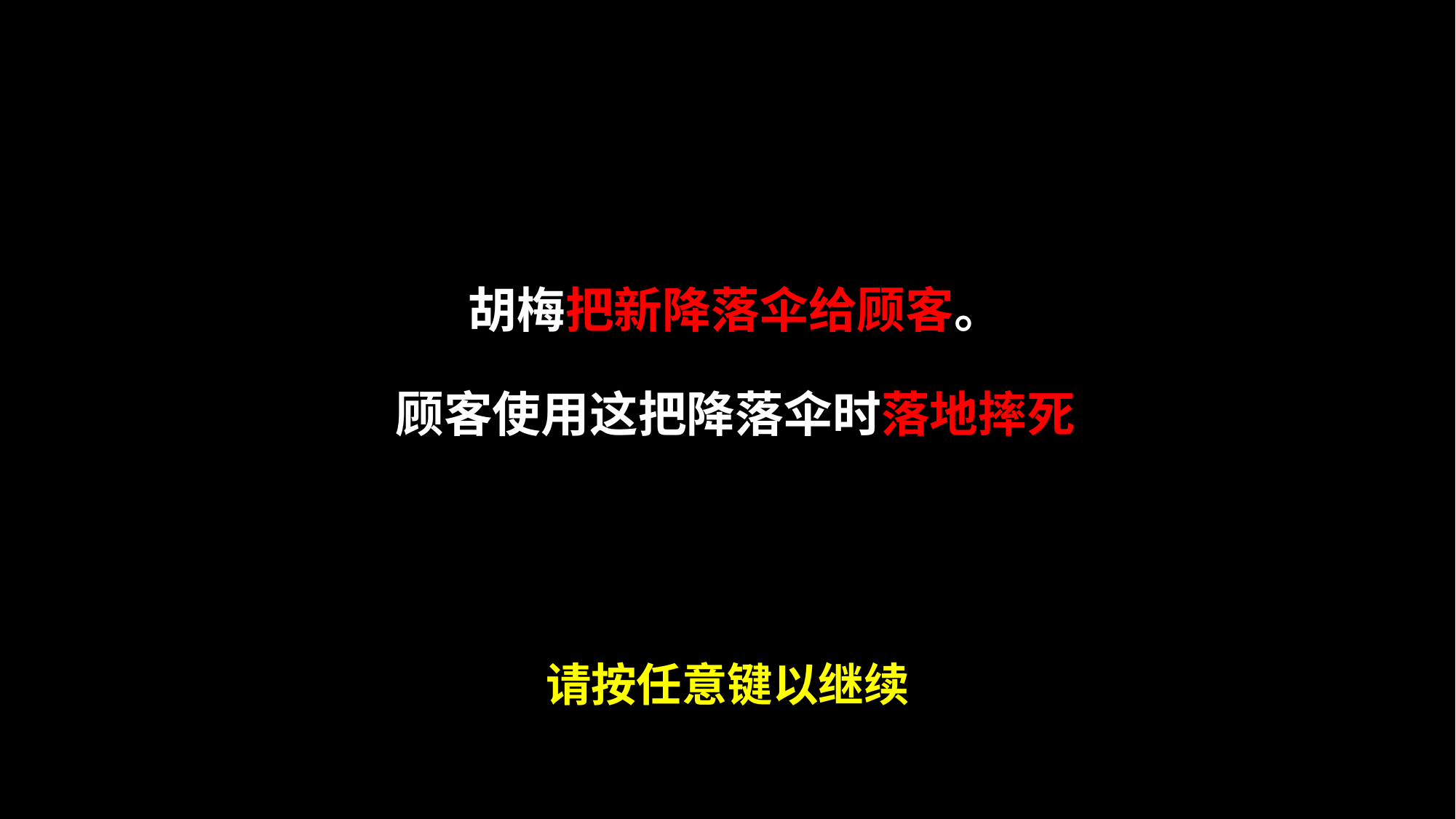

# 胡梅把新降落伞给顾客。 顾客使用这把降落伞时落地摔死
请按任意键以继续